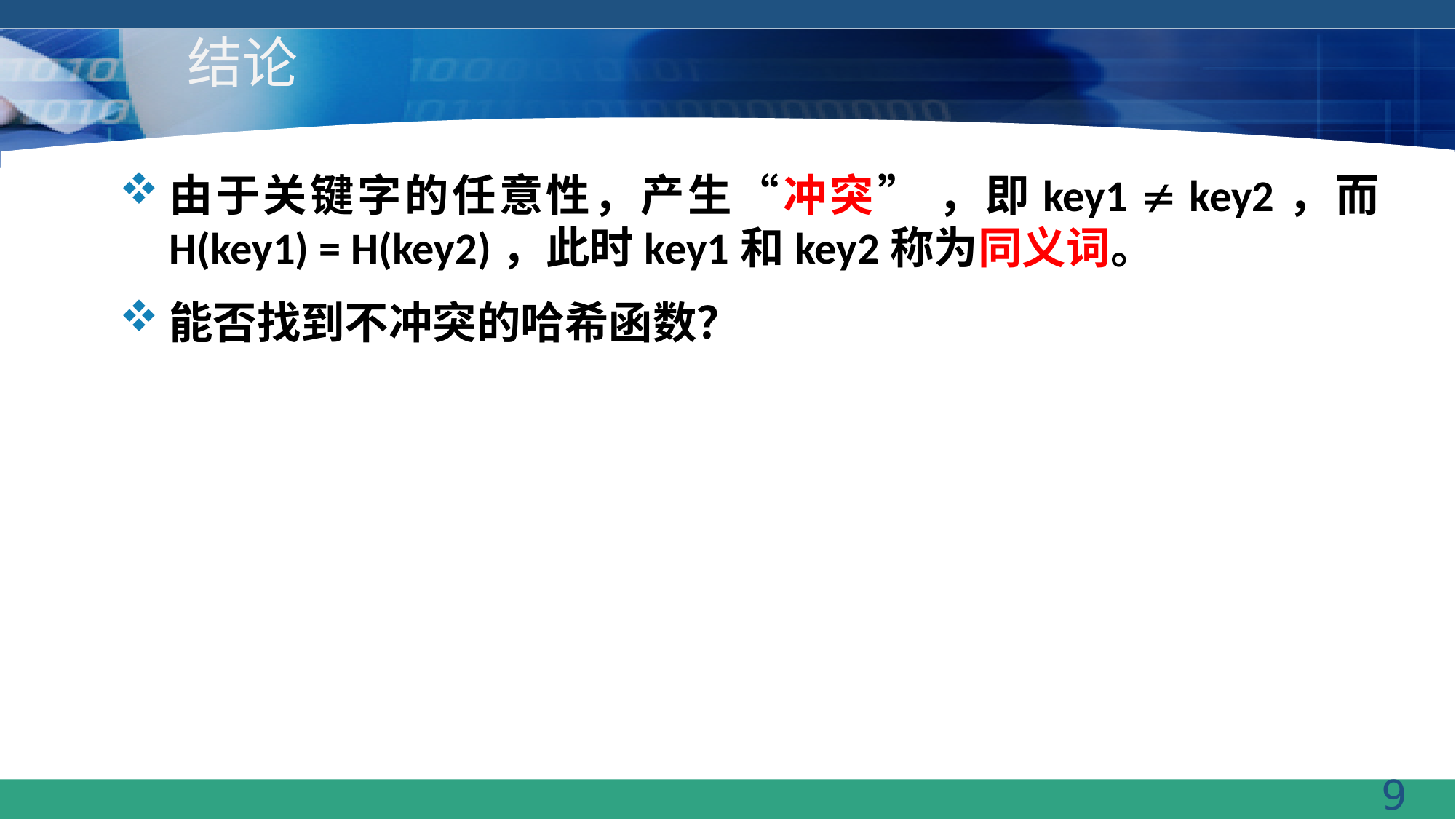

# 结论
由于关键字的任意性，产生“冲突” ，即key1 ≠ key2，而 H(key1) = H(key2)，此时key1和key2称为同义词。
能否找到不冲突的哈希函数？